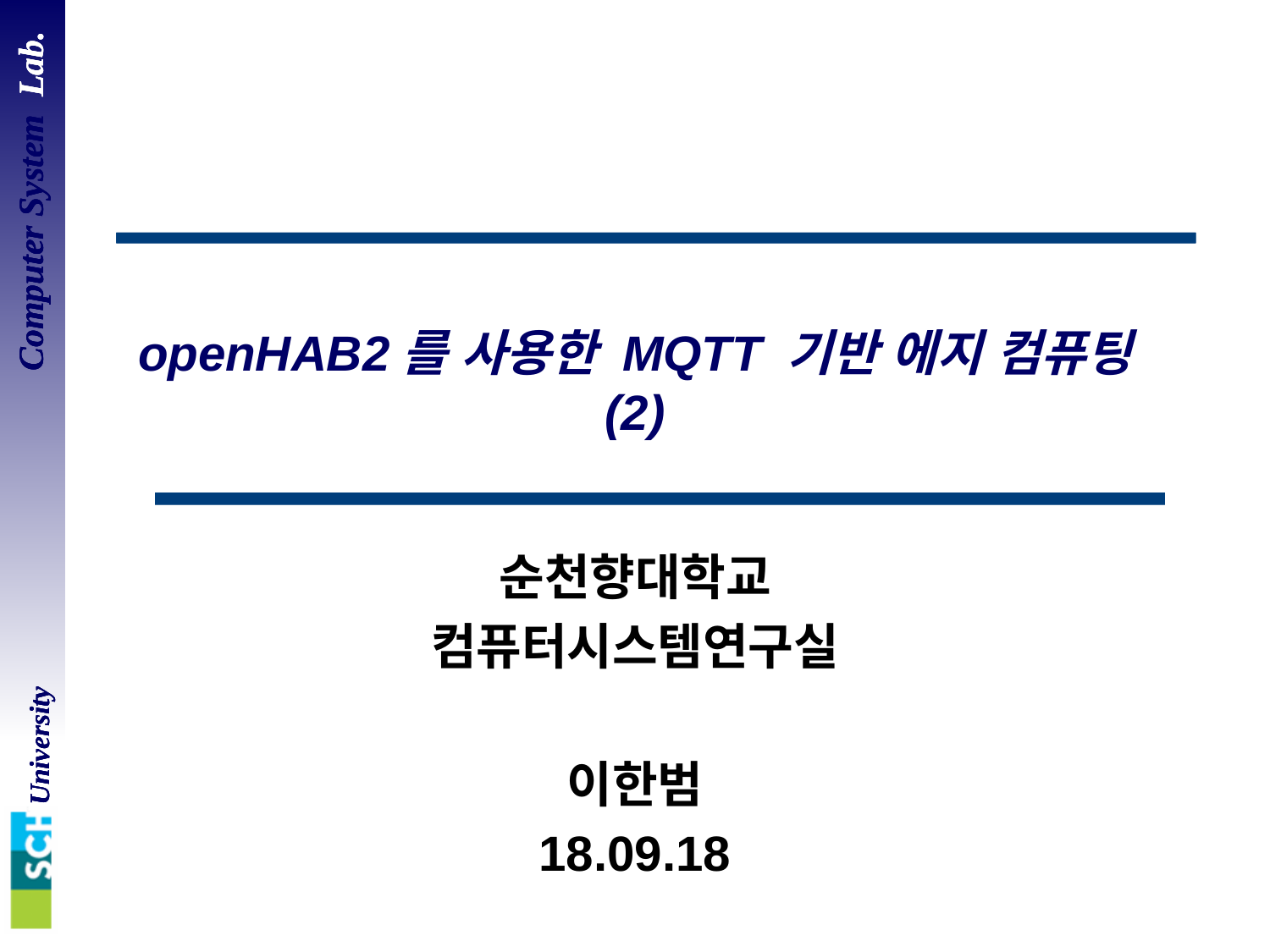

# openHAB2를 사용한 MQTT 기반 에지 컴퓨팅 (2)
순천향대학교
컴퓨터시스템연구실

이한범
18.09.18